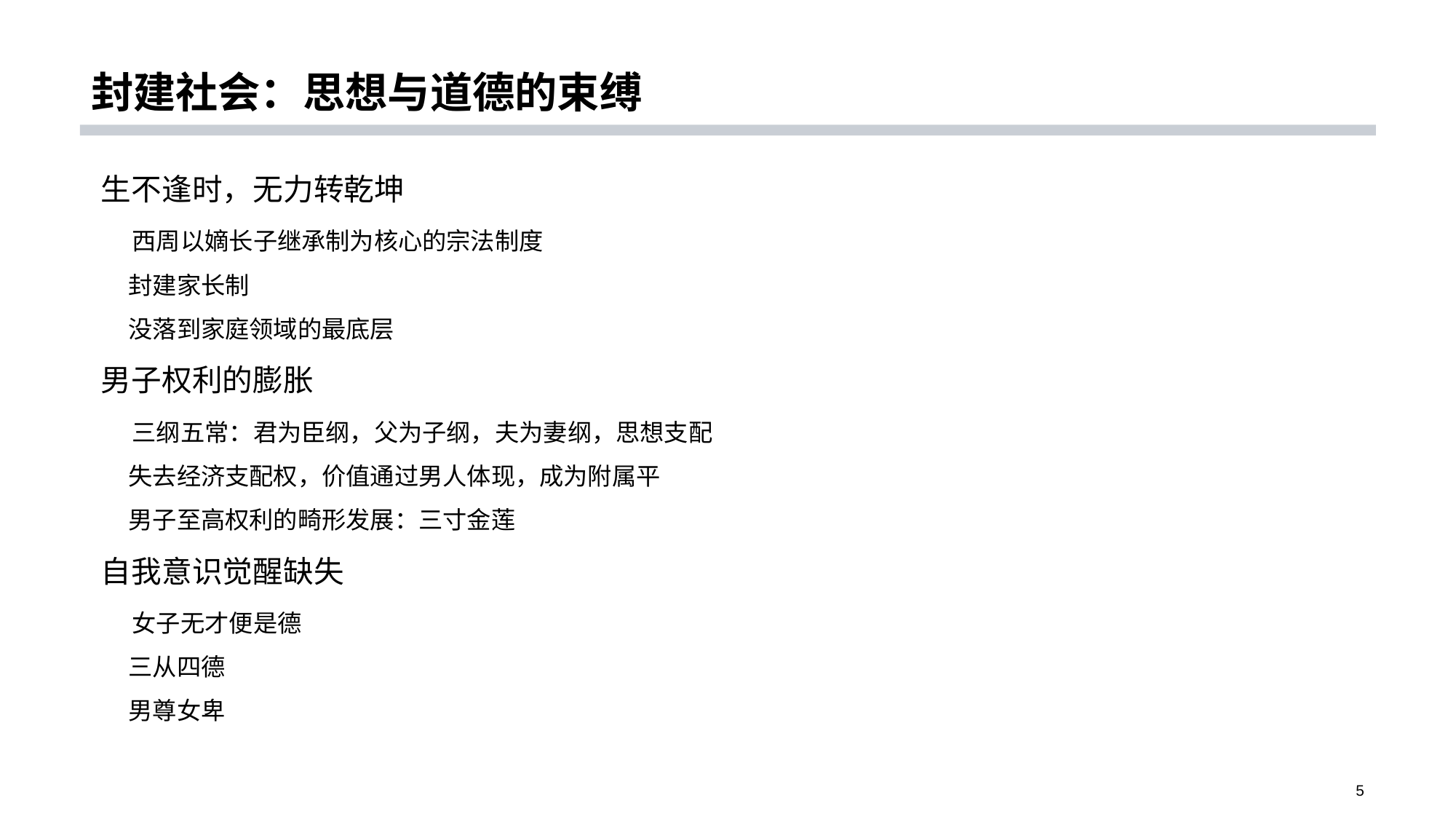

# 封建社会：思想与道德的束缚
生不逢时，无力转乾坤
    西周以嫡长子继承制为核心的宗法制度
    封建家长制
    没落到家庭领域的最底层
男子权利的膨胀
    三纲五常：君为臣纲，父为子纲，夫为妻纲，思想支配
    失去经济支配权，价值通过男人体现，成为附属平
    男子至高权利的畸形发展：三寸金莲
自我意识觉醒缺失
    女子无才便是德
    三从四德
    男尊女卑

5